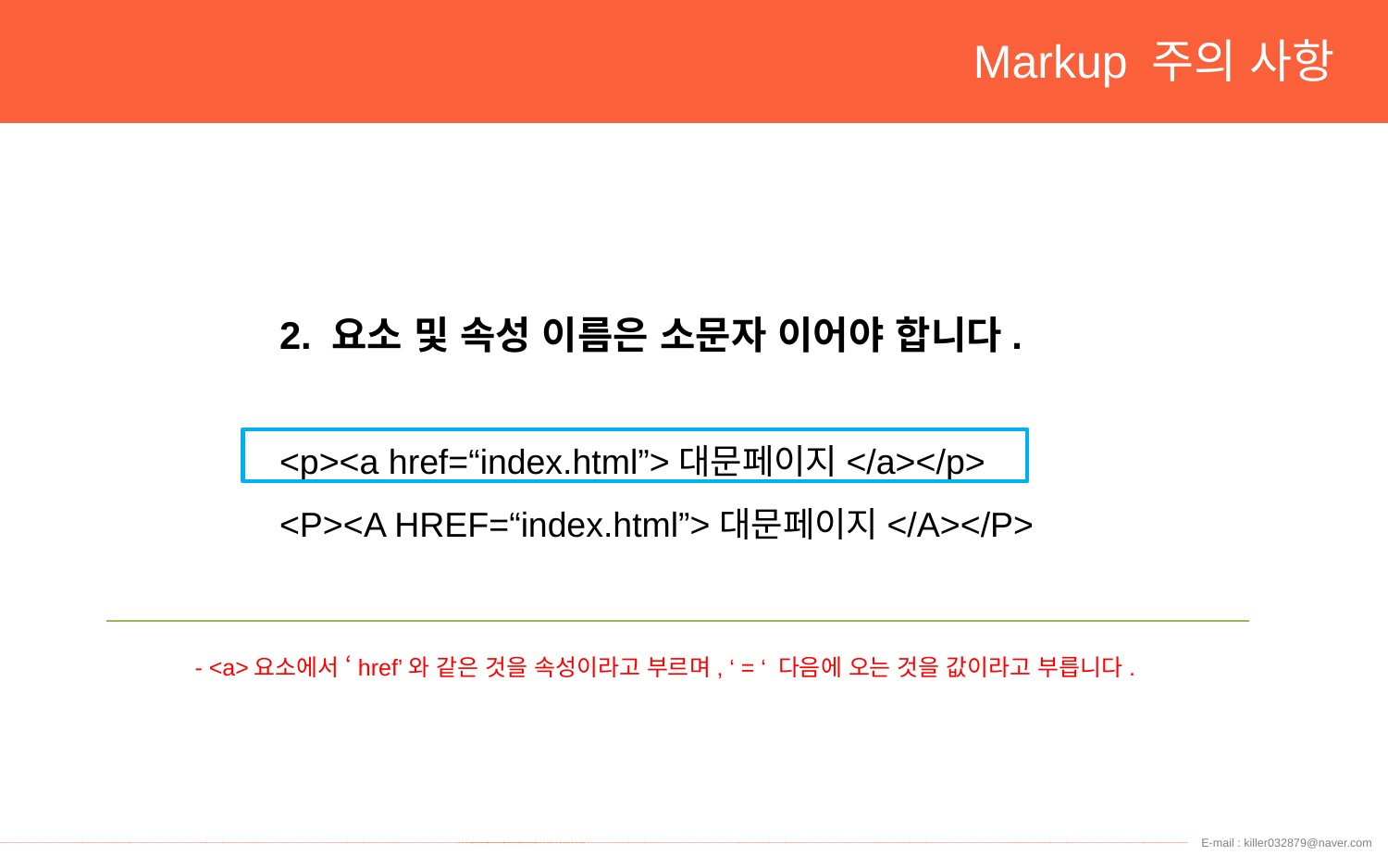

Markup 주의 사항
2. 요소 및 속성 이름은 소문자 이어야 합니다.

<p><a href=“index.html”>대문페이지</a></p>
<P><A HREF=“index.html”>대문페이지</A></P>

- <a>요소에서 ‘href’와 같은 것을 속성이라고 부르며, ‘ = ‘ 다음에 오는 것을 값이라고 부릅니다.